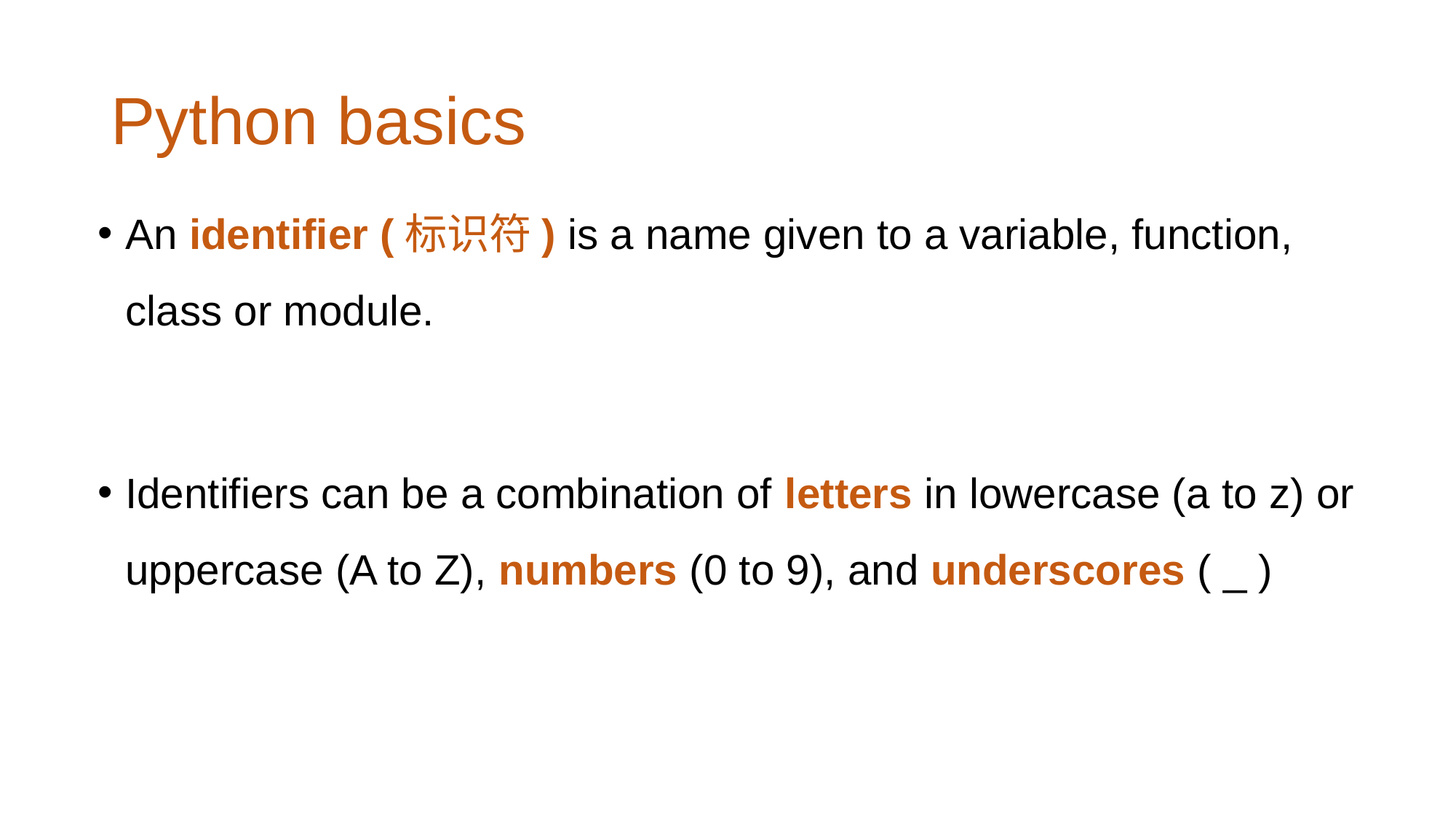

# Python basics
An identifier (标识符) is a name given to a variable, function, class or module.

Identifiers can be a combination of letters in lowercase (a to z) or uppercase (A to Z), numbers (0 to 9), and underscores ( _ )